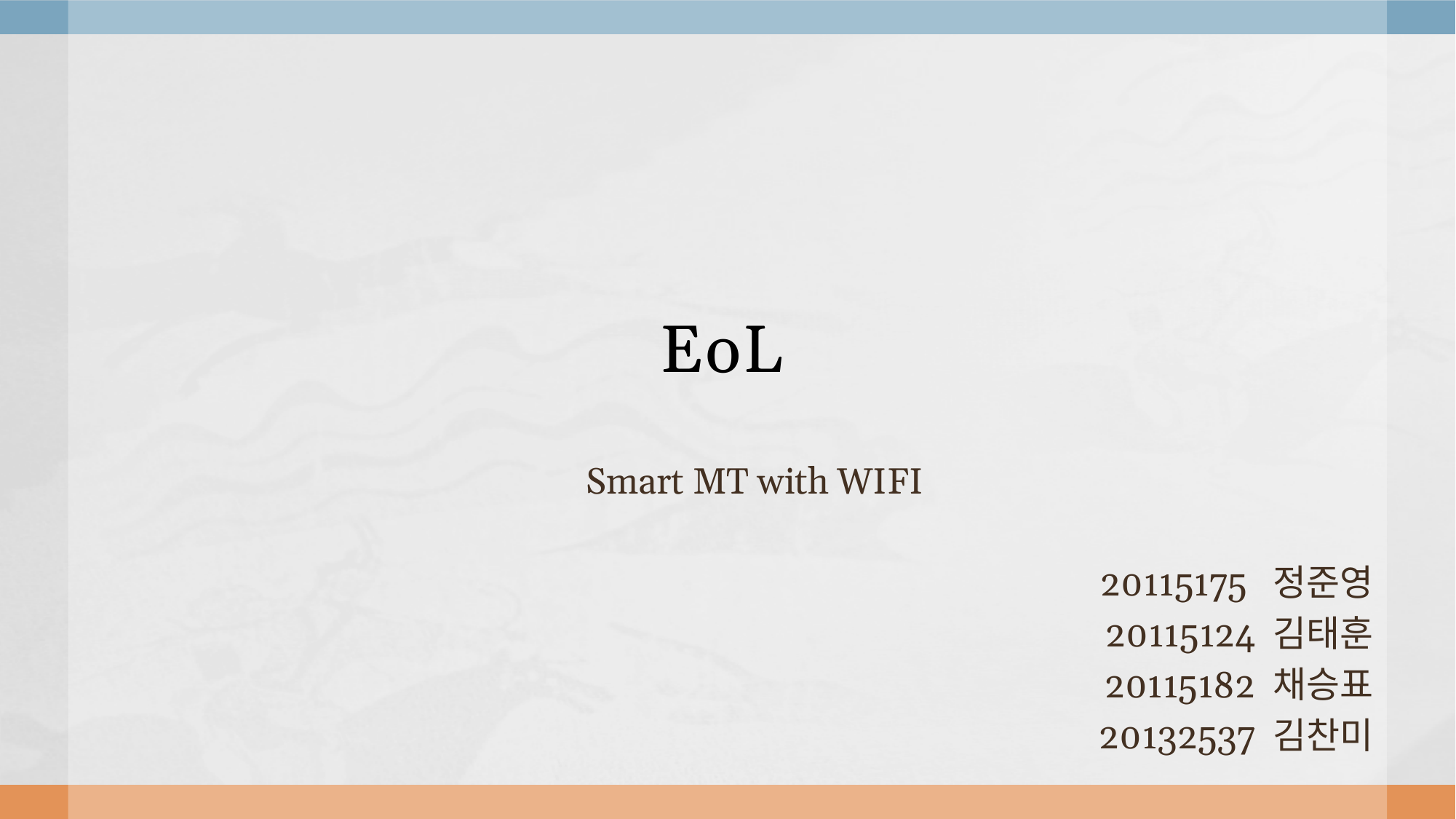

# EoL
Smart MT with WIFI

20115175  정준영
20115124 김태훈
20115182 채승표
20132537 김찬미